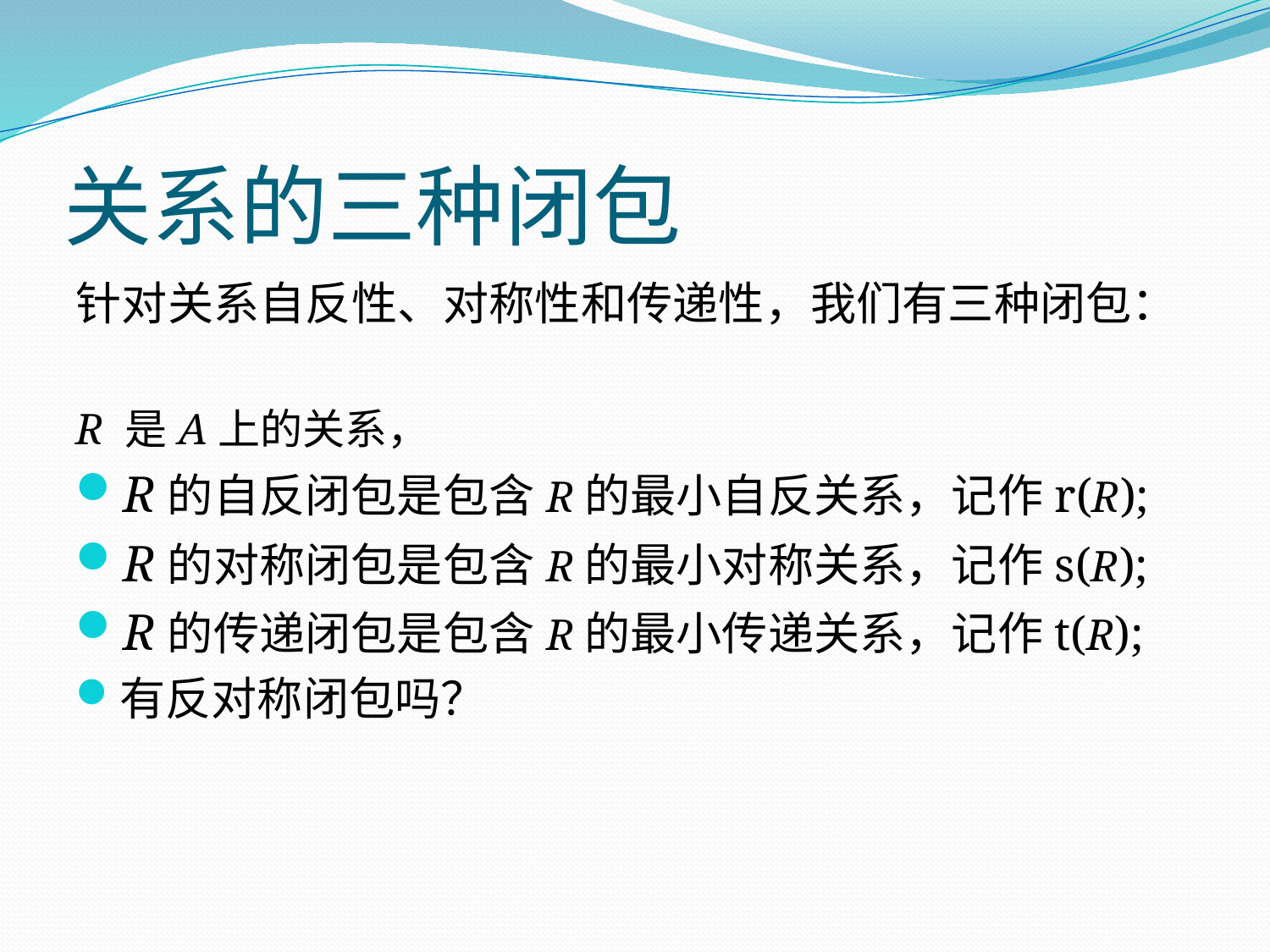

# 关系的三种闭包
针对关系自反性、对称性和传递性，我们有三种闭包：

R 是A上的关系，
R的自反闭包是包含R的最小自反关系，记作r(R);
R的对称闭包是包含R的最小对称关系，记作s(R);
R的传递闭包是包含R的最小传递关系，记作t(R);
有反对称闭包吗？